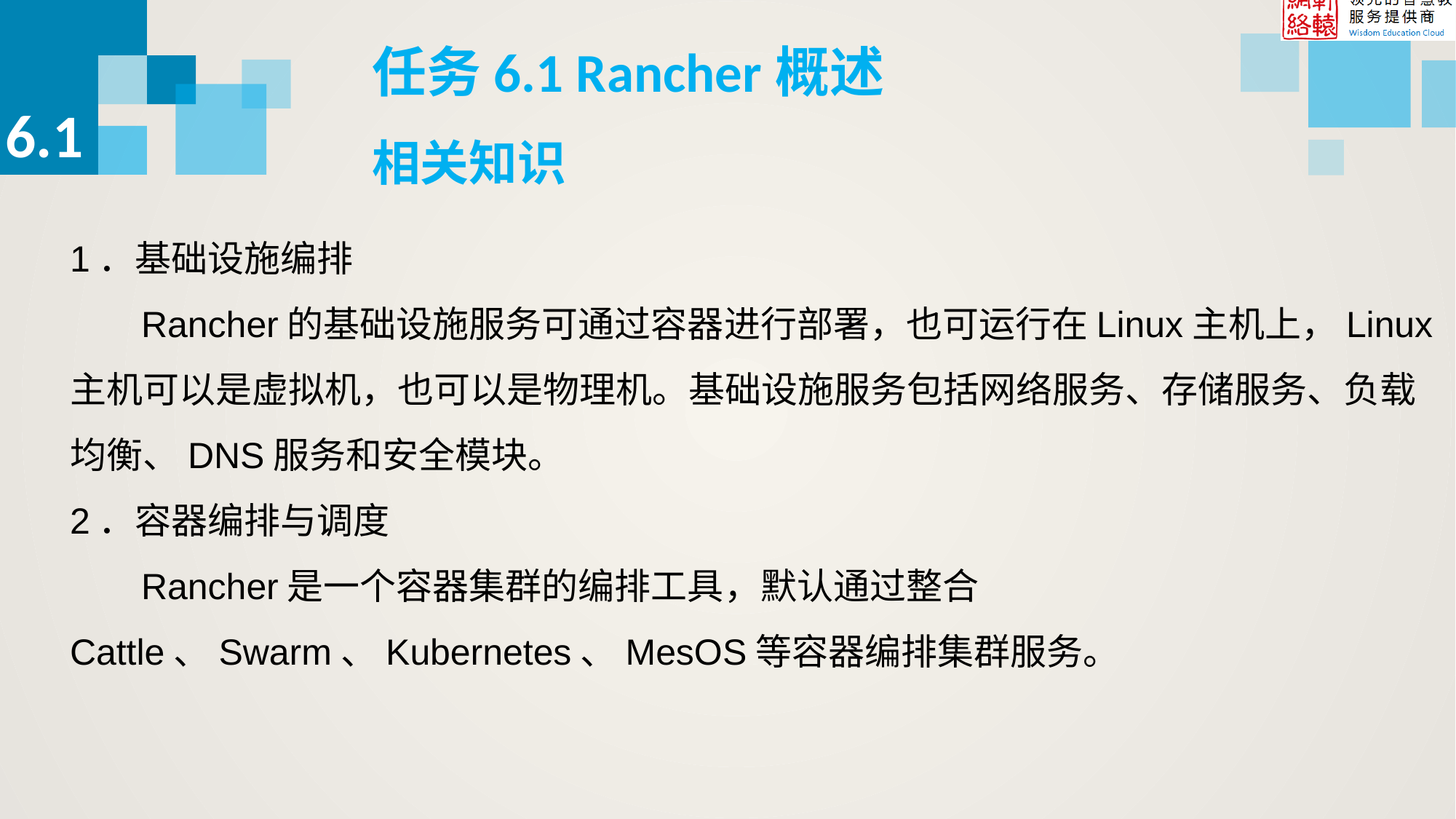

任务6.1 Rancher概述
6.1
相关知识
1．基础设施编排
       Rancher的基础设施服务可通过容器进行部署，也可运行在Linux主机上，Linux主机可以是虚拟机，也可以是物理机。基础设施服务包括网络服务、存储服务、负载均衡、DNS服务和安全模块。
2．容器编排与调度
       Rancher是一个容器集群的编排工具，默认通过整合Cattle、Swarm、Kubernetes、MesOS等容器编排集群服务。